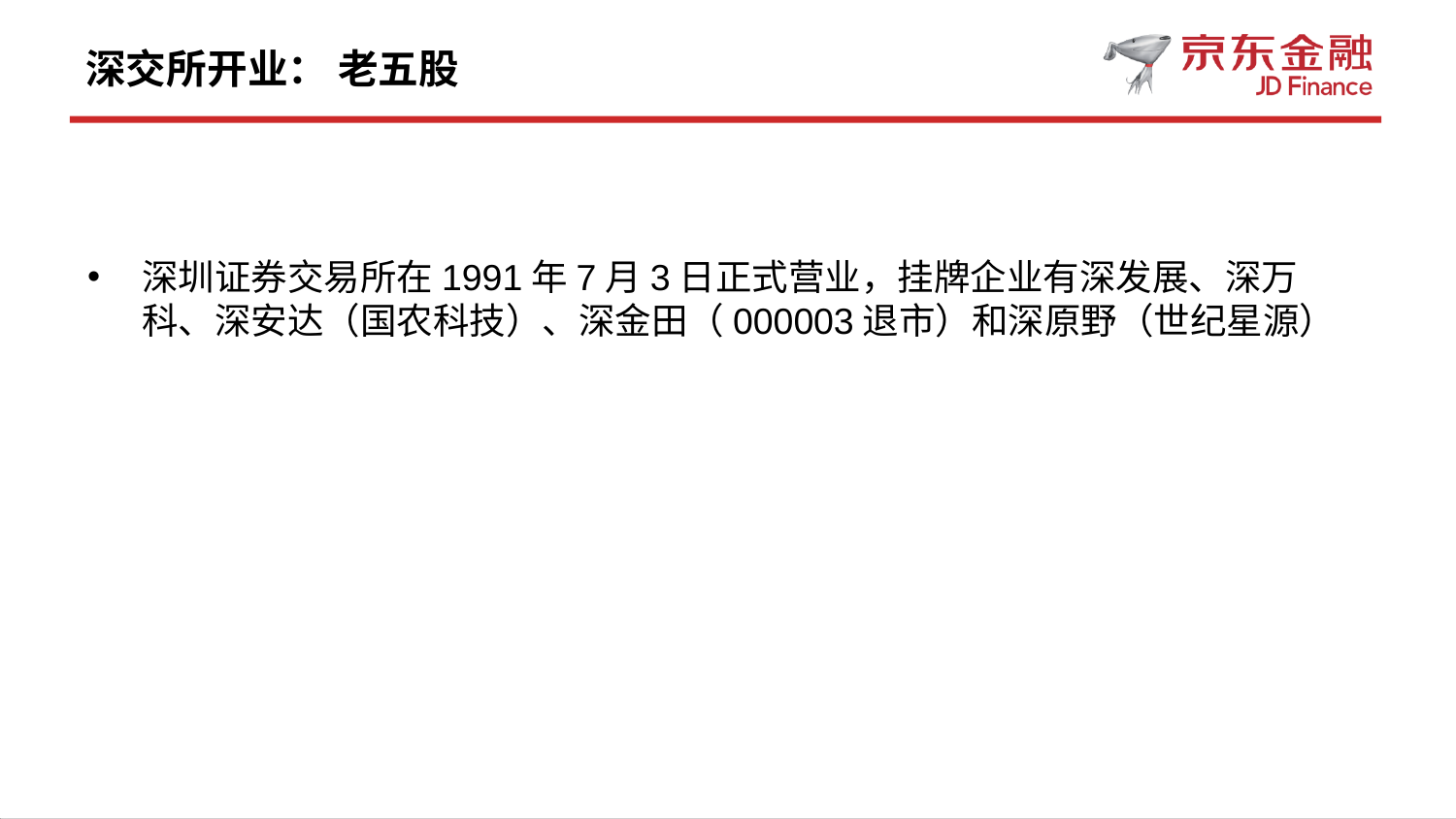

# 深交所开业： 老五股
深圳证券交易所在1991年7月3日正式营业，挂牌企业有深发展、深万科、深安达（国农科技）、深金田（000003退市）和深原野（世纪星源）